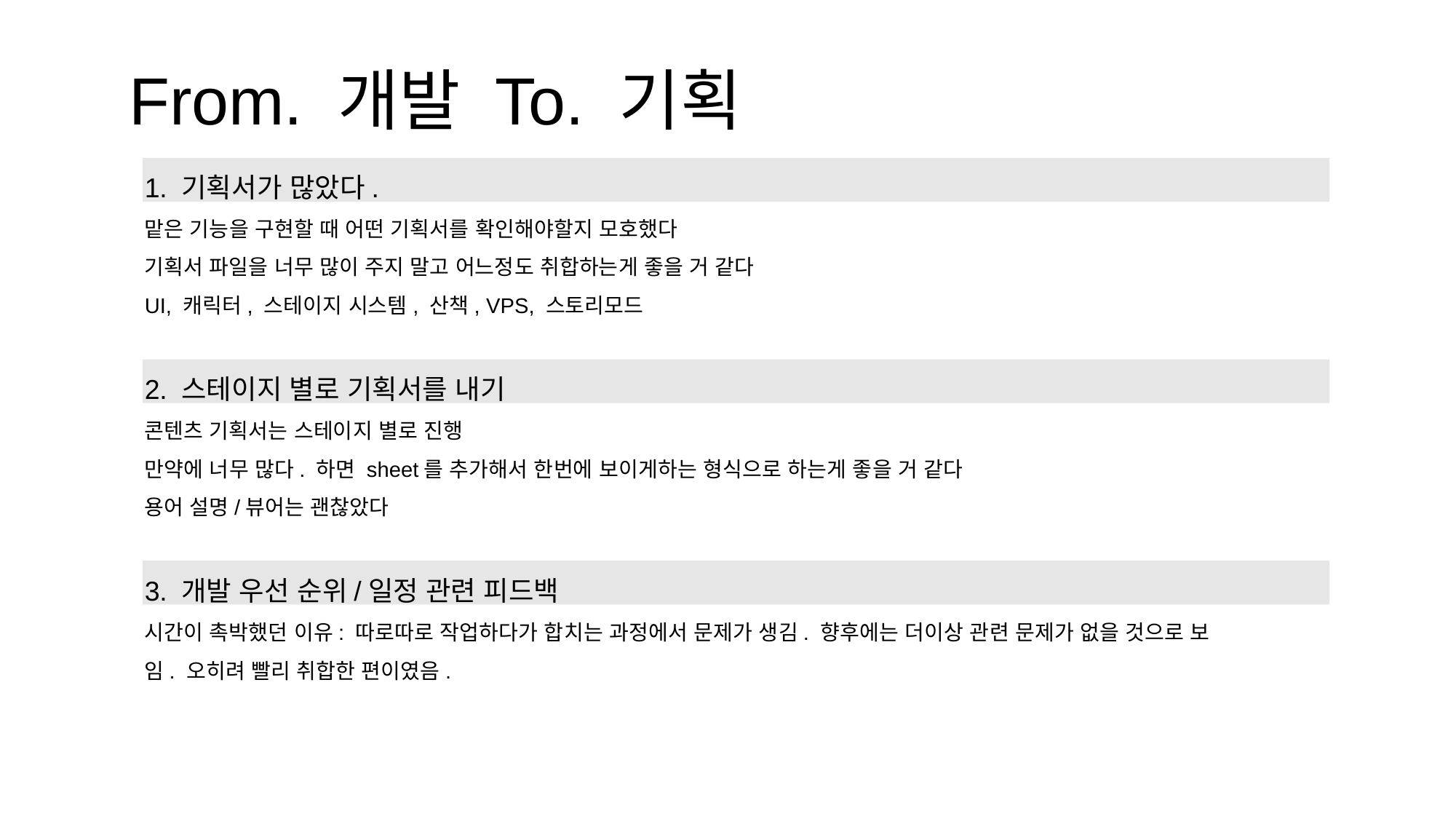

From. 개발 To. 기획
1. 기획서가 많았다.
맡은 기능을 구현할 때 어떤 기획서를 확인해야할지 모호했다
기획서 파일을 너무 많이 주지 말고 어느정도 취합하는게 좋을 거 같다
UI, 캐릭터, 스테이지 시스템, 산책, VPS, 스토리모드

2. 스테이지 별로 기획서를 내기
콘텐츠 기획서는 스테이지 별로 진행
만약에 너무 많다. 하면 sheet를 추가해서 한번에 보이게하는 형식으로 하는게 좋을 거 같다
용어 설명/뷰어는 괜찮았다

3. 개발 우선 순위/일정 관련 피드백
시간이 촉박했던 이유: 따로따로 작업하다가 합치는 과정에서 문제가 생김. 향후에는 더이상 관련 문제가 없을 것으로 보임. 오히려 빨리 취합한 편이였음.